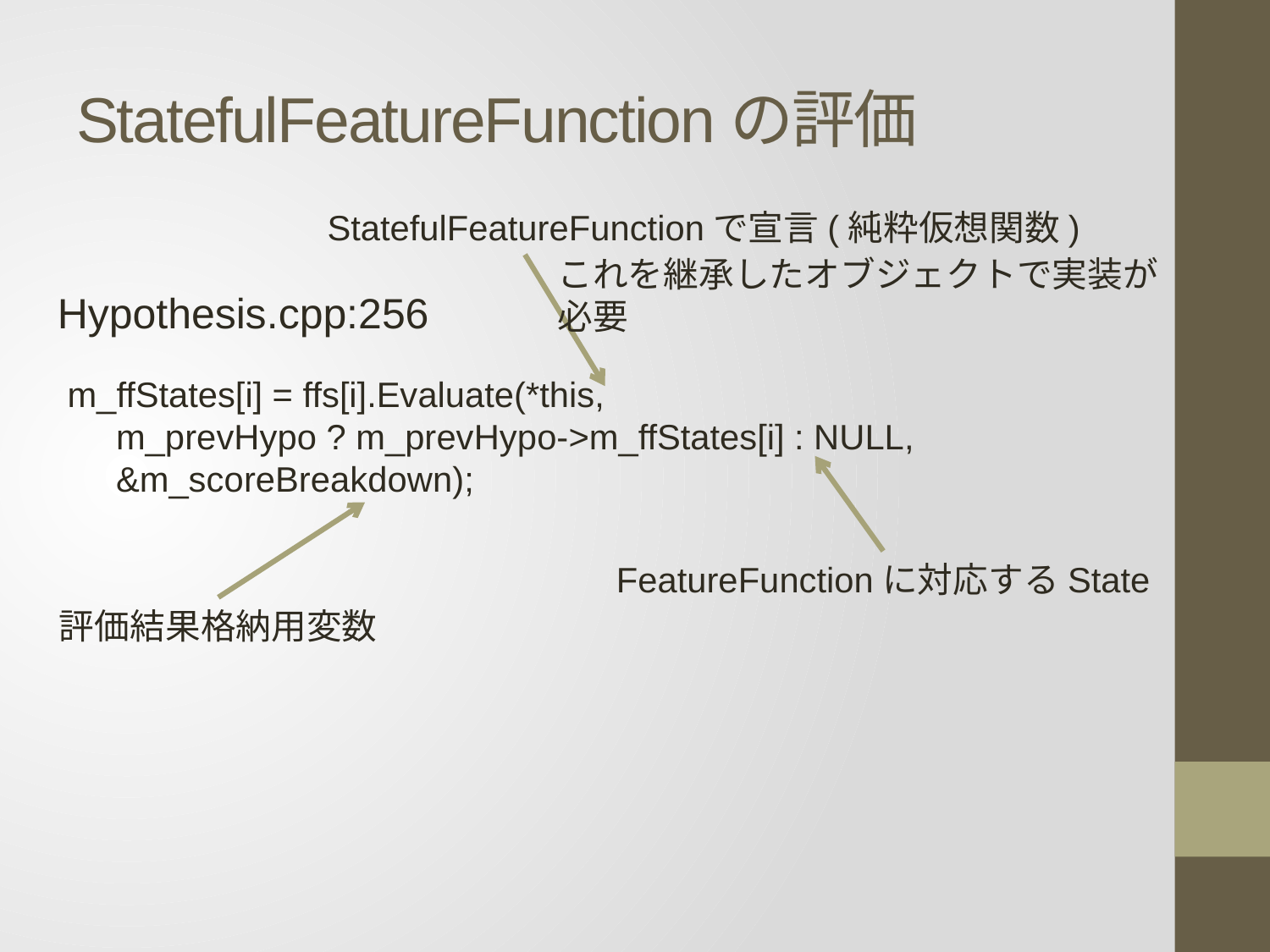

# StatefulFeatureFunctionの評価
StatefulFeatureFunctionで宣言(純粋仮想関数)
これを継承したオブジェクトで実装が必要
Hypothesis.cpp:256
m_ffStates[i] = ffs[i].Evaluate(*this,
     m_prevHypo ? m_prevHypo->m_ffStates[i] : NULL,
     &m_scoreBreakdown);
FeatureFunctionに対応するState
評価結果格納用変数